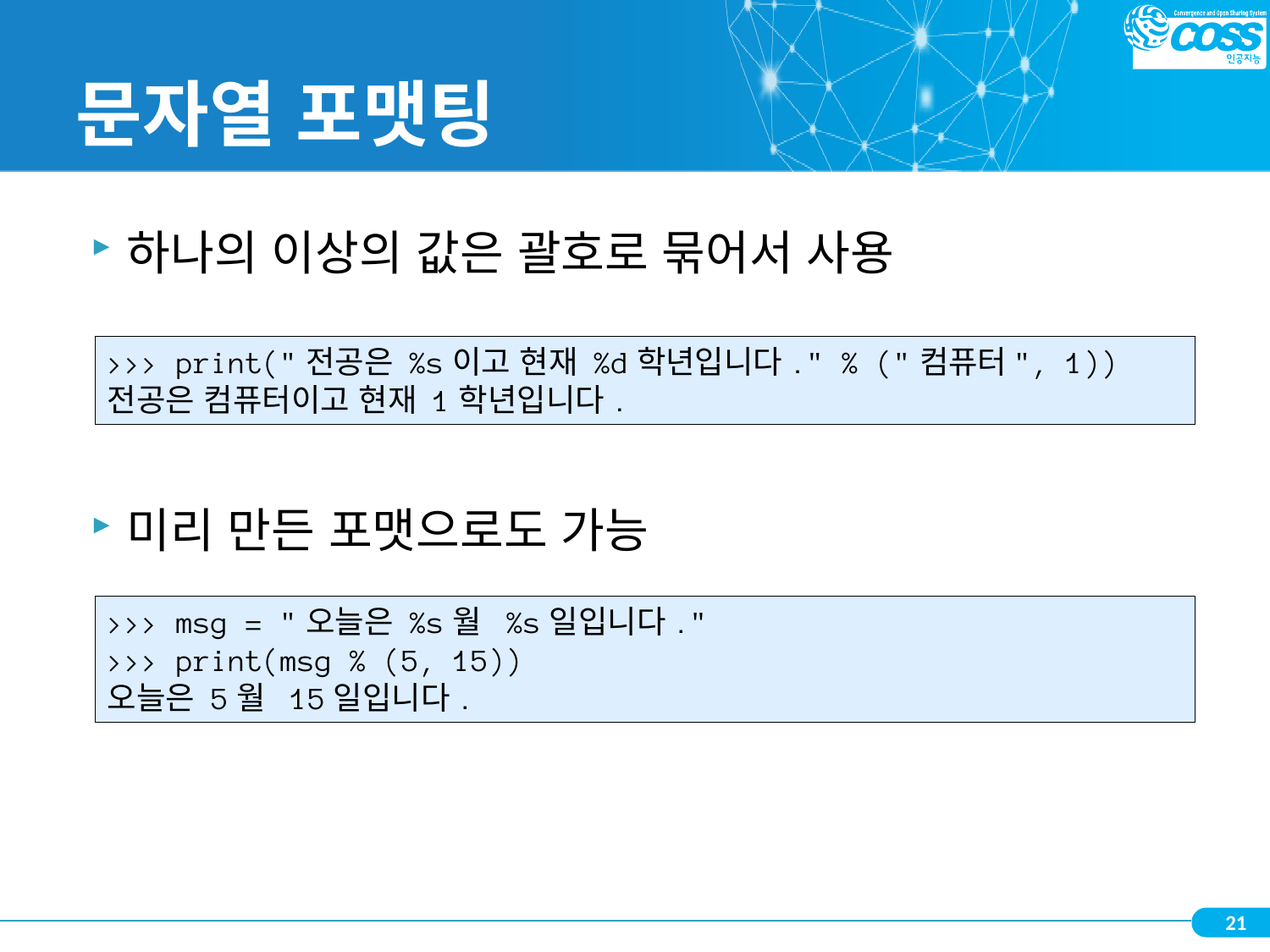

# 문자열 포맷팅
하나의 이상의 값은 괄호로 묶어서 사용

미리 만든 포맷으로도 가능
>>> print("전공은 %s이고 현재 %d학년입니다." % ("컴퓨터", 1))
전공은 컴퓨터이고 현재 1학년입니다.
>>> msg = "오늘은 %s월  %s일입니다."
>>> print(msg % (5, 15))
오늘은 5월  15일입니다.